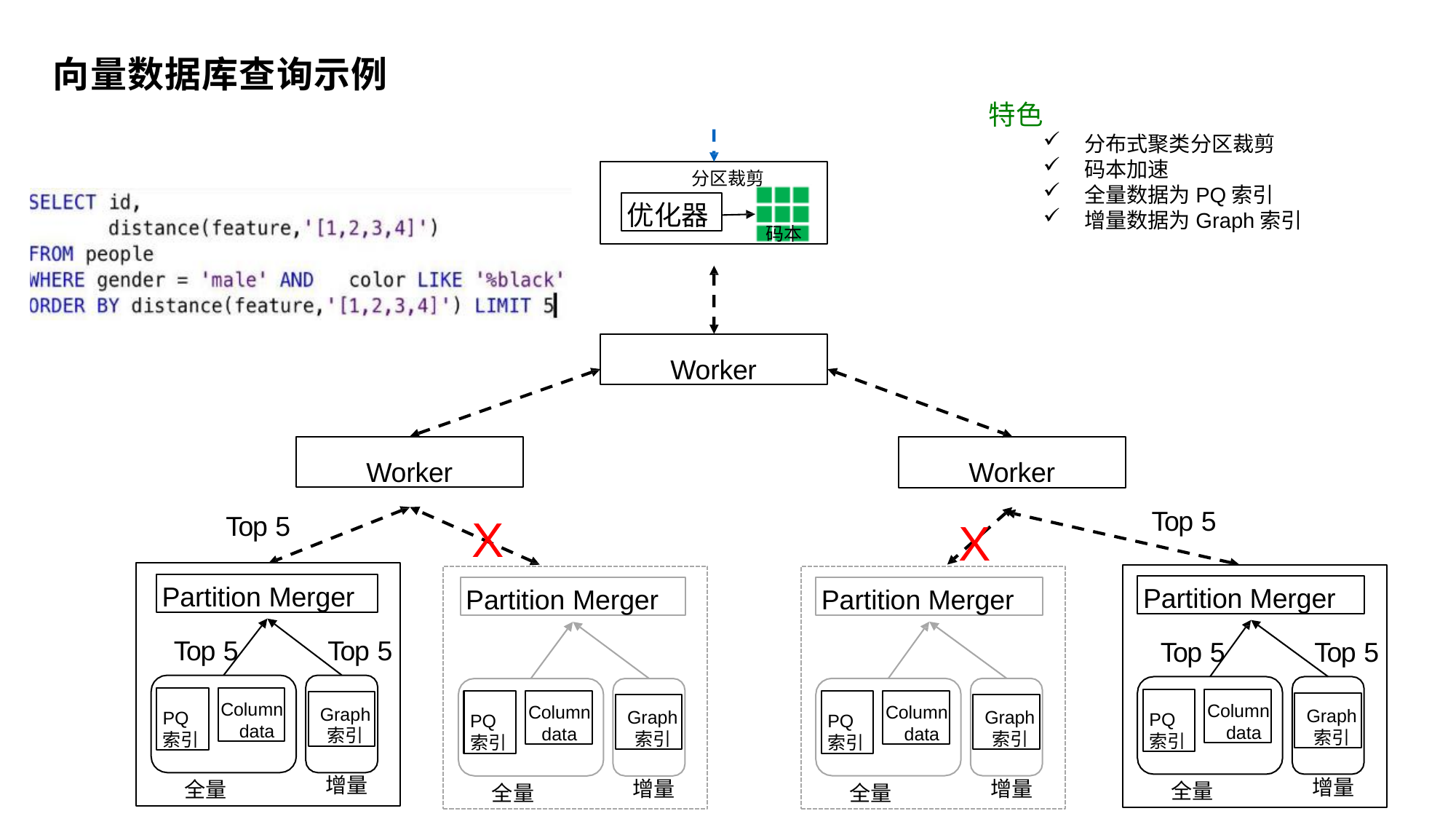

# 向量数据库查询示例
特色
分布式聚类分区裁剪
码本加速
全量数据为PQ索引
增量数据为Graph索引

分区裁剪

码本

优化器

Worker

Worker
Worker
Top 5

X
Top 5

X

Partition Merger
Partition Merger
Partition Merger
Partition Merger

Top 5	Top 5
Top 5	Top 5

PQ
索引
Column  data

PQ
索引
Column  data

PQ
索引
Column  data

PQ
索引
Column
data
Graph
索引
Graph
索引
Graph
索引
Graph
索引
增量
增量
增量
增量
全量
全量
全量
全量